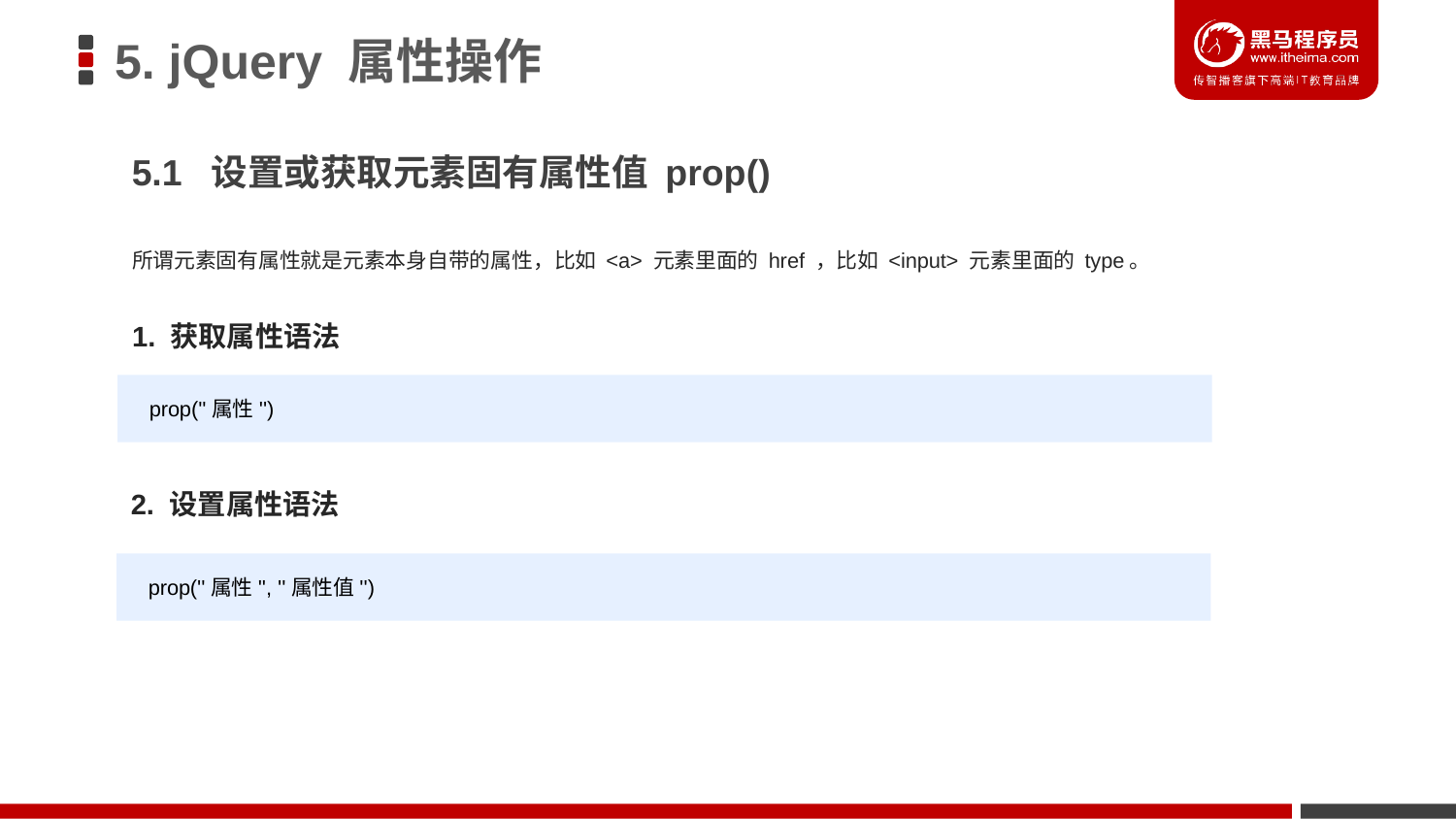

# 5. jQuery 属性操作
5.1  设置或获取元素固有属性值 prop()
所谓元素固有属性就是元素本身自带的属性，比如 <a> 元素里面的 href ，比如 <input> 元素里面的 type。
1. 获取属性语法
prop(''属性'')
2. 设置属性语法
prop(''属性'', ''属性值'')